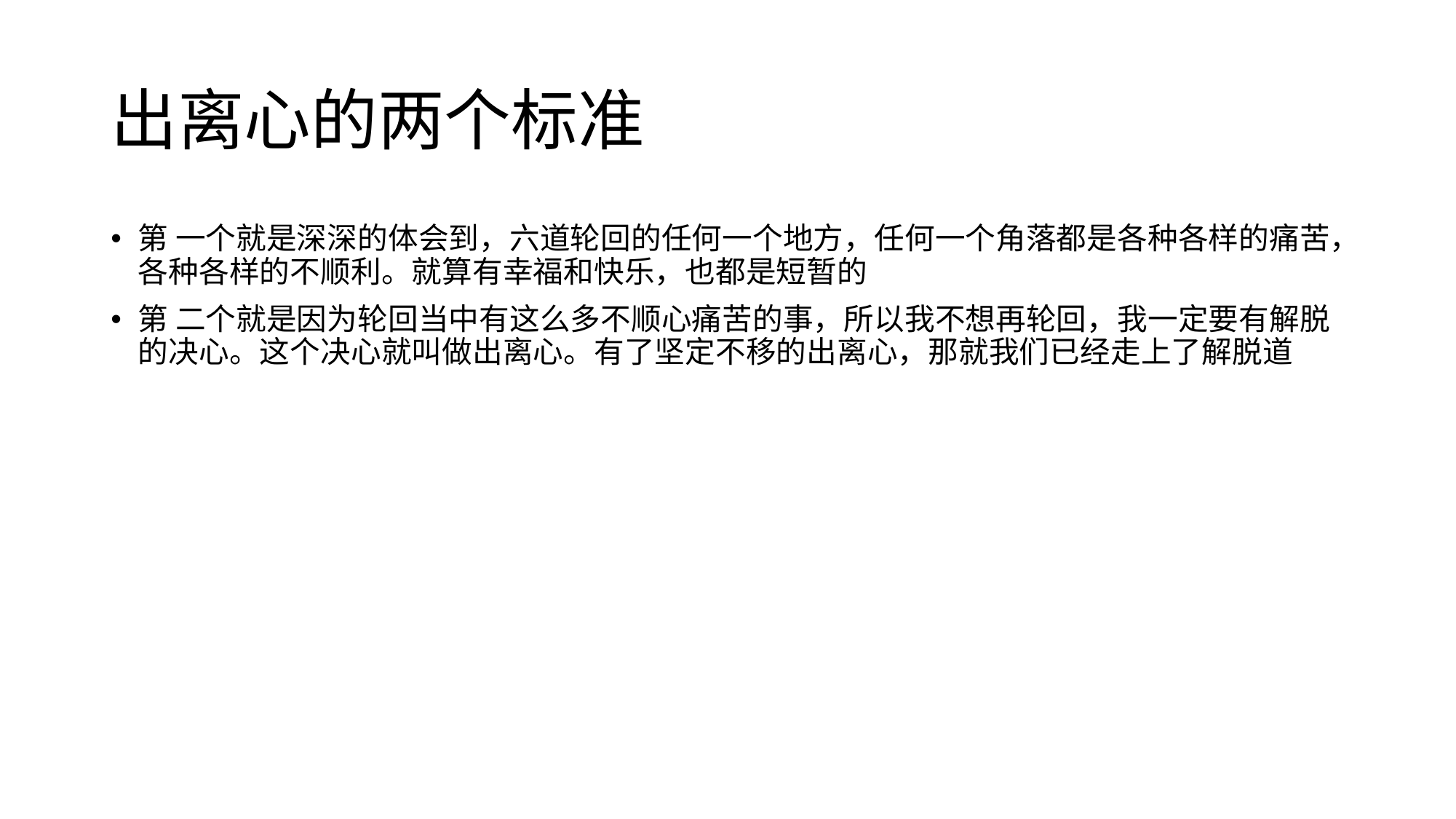

# 出离心的两个标准
第 一个就是深深的体会到，六道轮回的任何一个地方，任何一个角落都是各种各样的痛苦，各种各样的不顺利。就算有幸福和快乐，也都是短暂的
第 二个就是因为轮回当中有这么多不顺心痛苦的事，所以我不想再轮回，我一定要有解脱的决心。这个决心就叫做出离心。有了坚定不移的出离心，那就我们已经走上了解脱道